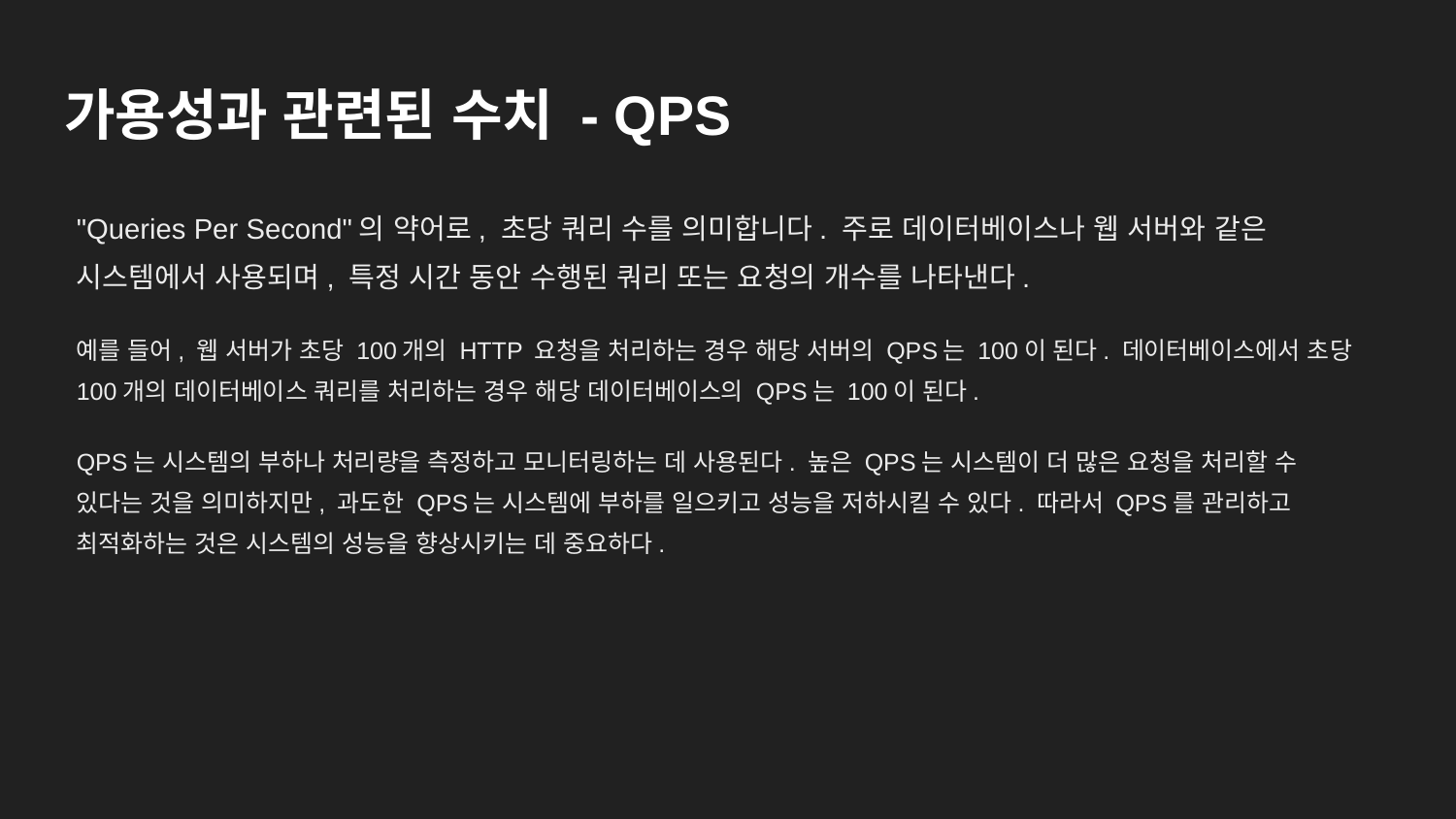

# 가용성과 관련된 수치 - QPS
"Queries Per Second"의 약어로, 초당 쿼리 수를 의미합니다. 주로 데이터베이스나 웹 서버와 같은 시스템에서 사용되며, 특정 시간 동안 수행된 쿼리 또는 요청의 개수를 나타낸다.
예를 들어, 웹 서버가 초당 100개의 HTTP 요청을 처리하는 경우 해당 서버의 QPS는 100이 된다. 데이터베이스에서 초당 100개의 데이터베이스 쿼리를 처리하는 경우 해당 데이터베이스의 QPS는 100이 된다.
QPS는 시스템의 부하나 처리량을 측정하고 모니터링하는 데 사용된다. 높은 QPS는 시스템이 더 많은 요청을 처리할 수 있다는 것을 의미하지만, 과도한 QPS는 시스템에 부하를 일으키고 성능을 저하시킬 수 있다. 따라서 QPS를 관리하고 최적화하는 것은 시스템의 성능을 향상시키는 데 중요하다.